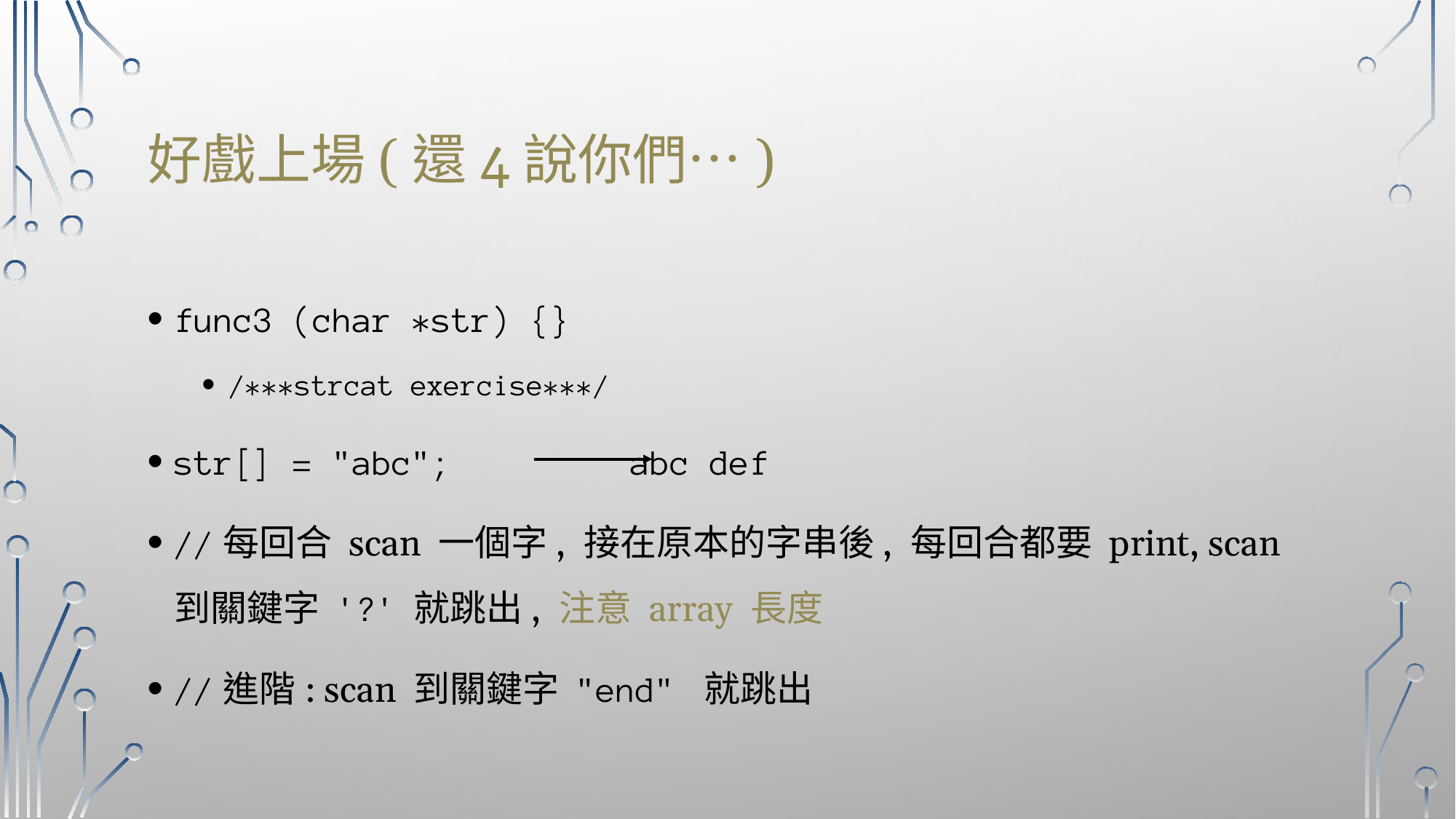

# 好戲上場(還4說你們…)
func3 (char *str) {}
/***strcat exercise***/
str[] = "abc"; 		 abc def
//每回合 scan 一個字, 接在原本的字串後, 每回合都要 print, scan 到關鍵字 '?' 就跳出, 注意 array 長度
//進階: scan 到關鍵字 "end" 就跳出